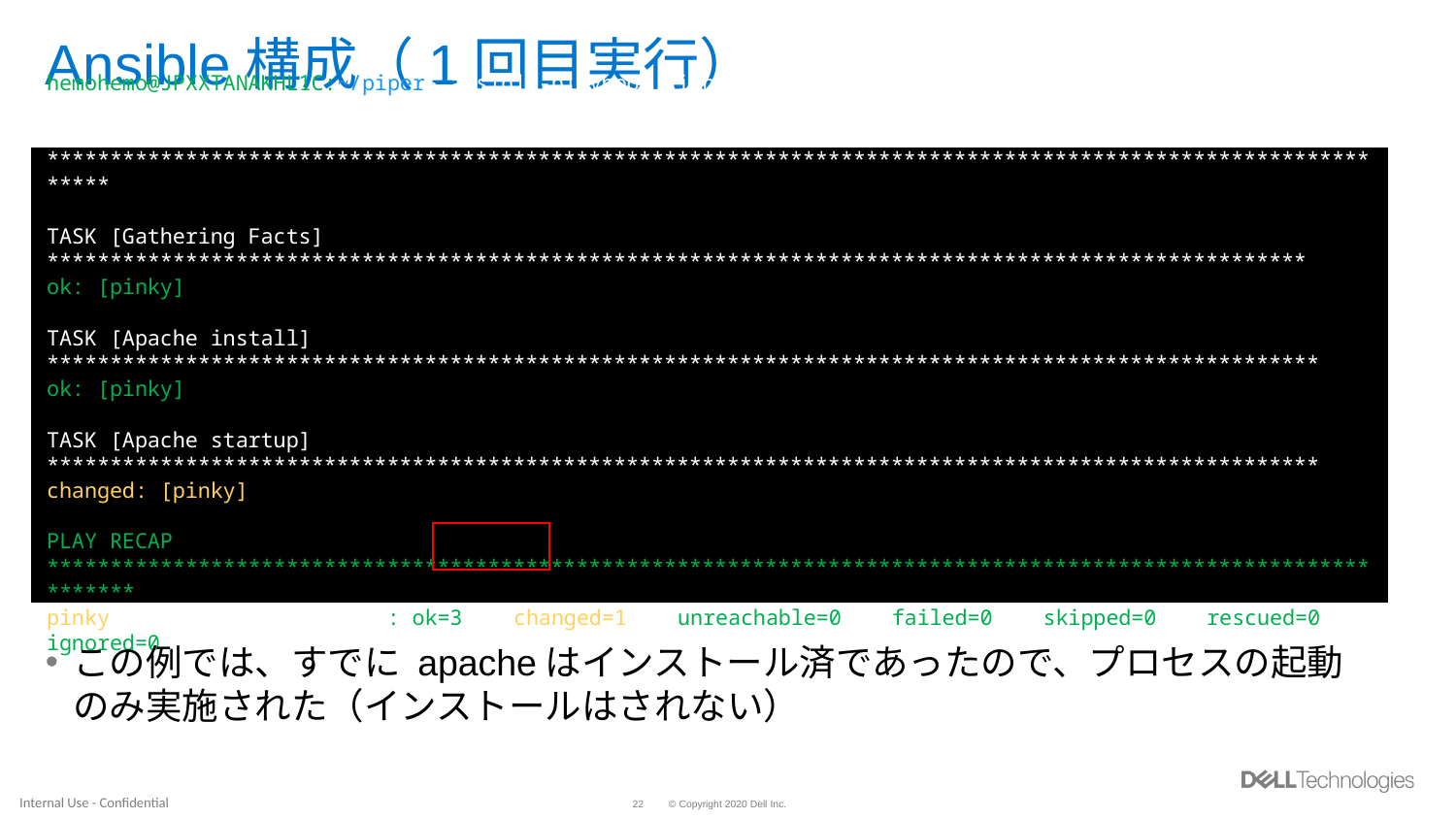

# Ansible構成（1回目実行）
hemohemo@JPXXTANAKHL1C:~/piper$ ansible-playbook -i hosts pinky.yml

PLAY [pinky] **************************************************************************************************************

TASK [Gathering Facts] ****************************************************************************************************
ok: [pinky]

TASK [Apache install] *****************************************************************************************************
ok: [pinky]

TASK [Apache startup] *****************************************************************************************************
changed: [pinky]

PLAY RECAP ****************************************************************************************************************
pinky                      : ok=3    changed=1    unreachable=0    failed=0    skipped=0    rescued=0    ignored=0

この例では、すでに apacheはインストール済であったので、プロセスの起動のみ実施された（インストールはされない）